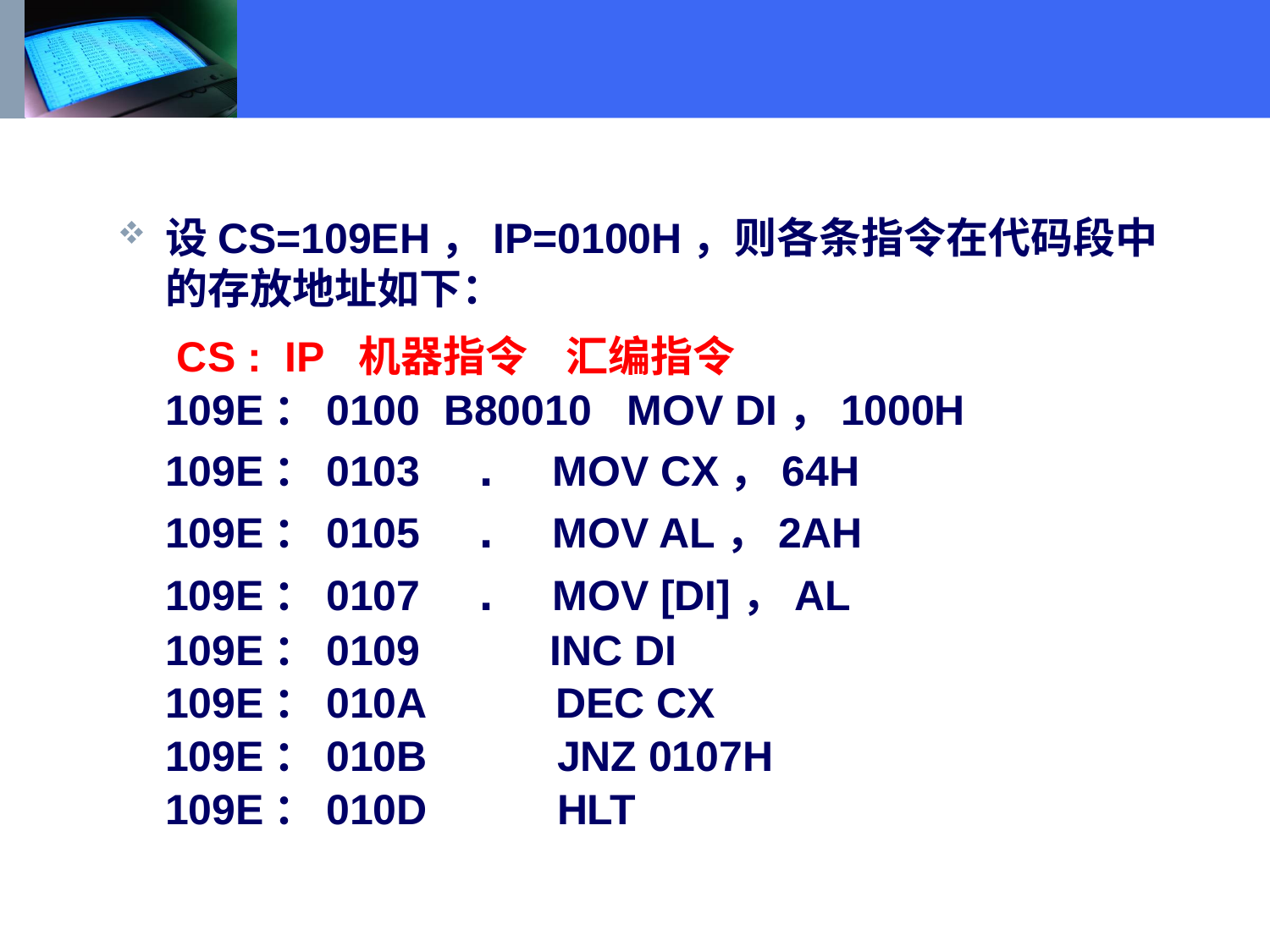

上段程序在代码段中的存放形式
设CS=109EH，IP=0100H，则各条指令在代码段中的存放地址如下：
     CS :  IP  机器指令    汇编指令
    109E：0100  B80010   MOV DI，1000H
    109E：0103     .     MOV CX，64H
    109E：0105     .     MOV AL，2AH
    109E：0107     .     MOV [DI]，AL
    109E：0109           INC DI
    109E：010A           DEC CX
    109E：010B           JNZ 0107H
    109E：010D           HLT